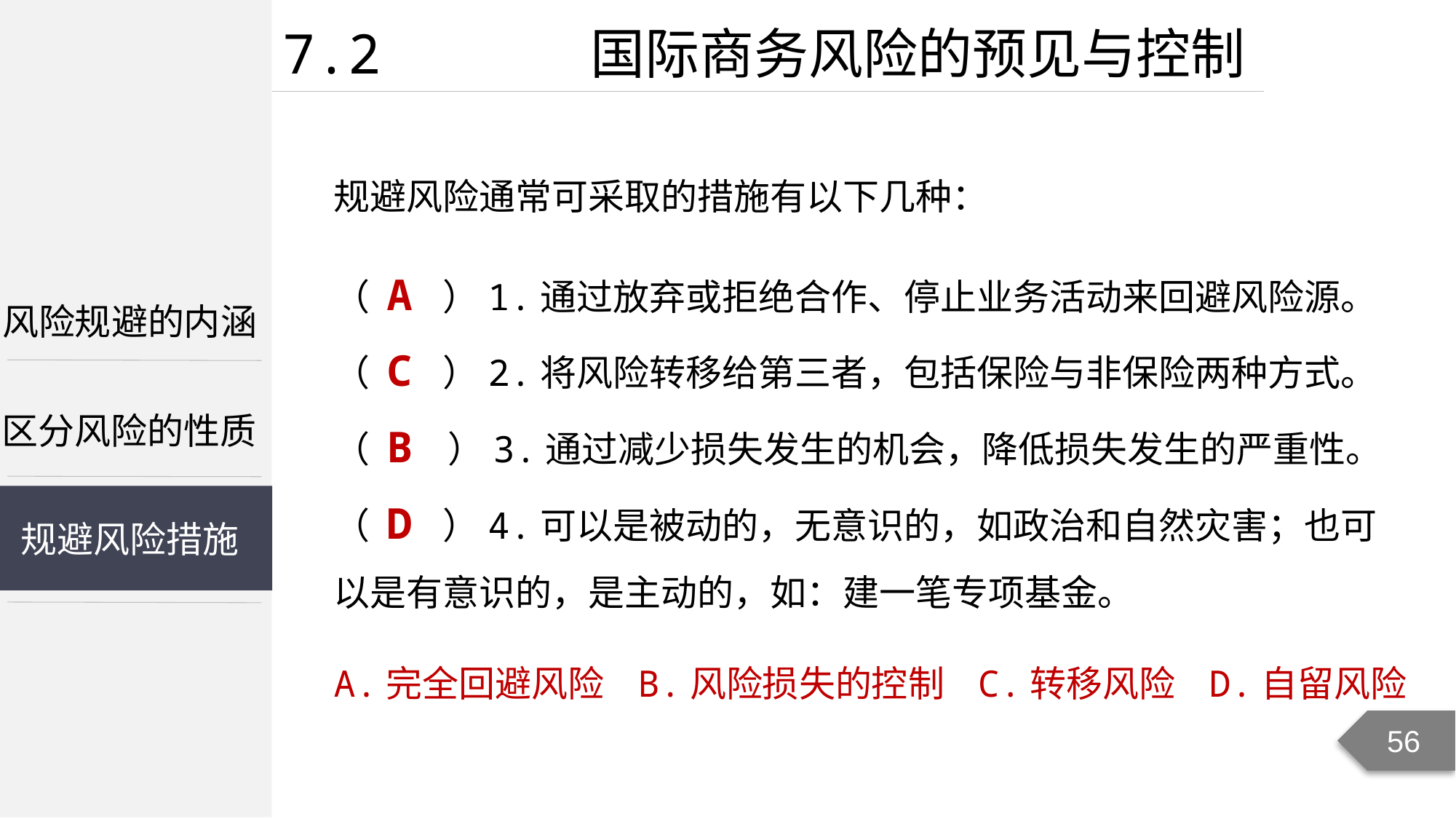

7.2      国际商务风险的预见与控制
规避风险通常可采取的措施有以下几种：
（ A ）1.通过放弃或拒绝合作、停止业务活动来回避风险源。
（ C ）2.将风险转移给第三者，包括保险与非保险两种方式。
（ B ）3.通过减少损失发生的机会，降低损失发生的严重性。
（ D ）4.可以是被动的，无意识的，如政治和自然灾害；也可以是有意识的，是主动的，如：建一笔专项基金。
风险规避的内涵
区分风险的性质

规避风险措施
A.完全回避风险   B.风险损失的控制   C.转移风险   D.自留风险
56